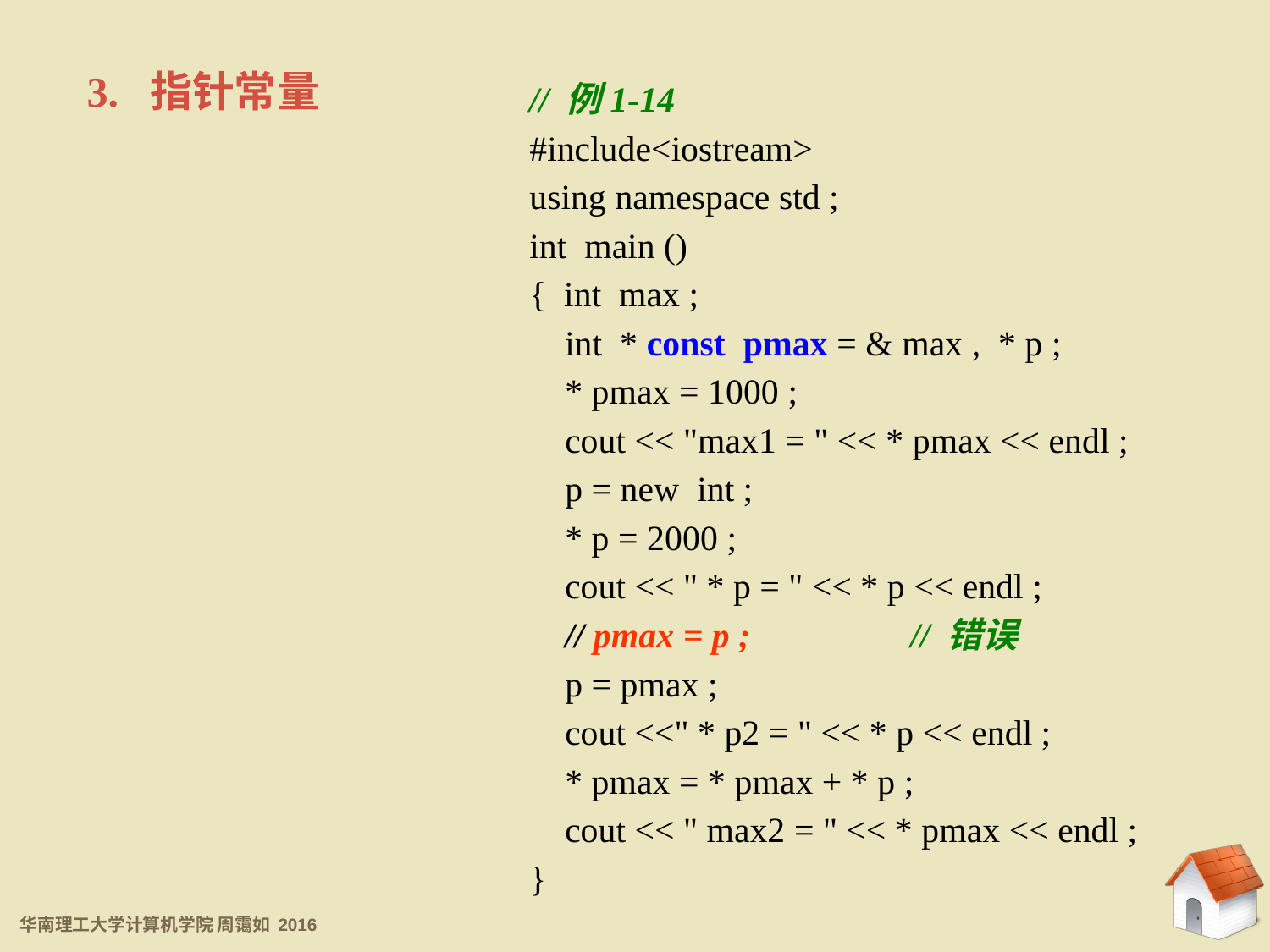

3.  指针常量
// 例1-14
#include<iostream>
using namespace std ;
int  main ()
{  int  max ;
    int  * const  pmax = & max ,  * p ;
    * pmax = 1000 ;
    cout << "max1 = " << * pmax << endl ;
    p = new  int ;
    * p = 2000 ;
    cout << " * p = " << * p << endl ;
    // pmax = p ;	 	// 错误
    p = pmax ;
    cout <<" * p2 = " << * p << endl ;
    * pmax = * pmax + * p ;
    cout << " max2 = " << * pmax << endl ;
}